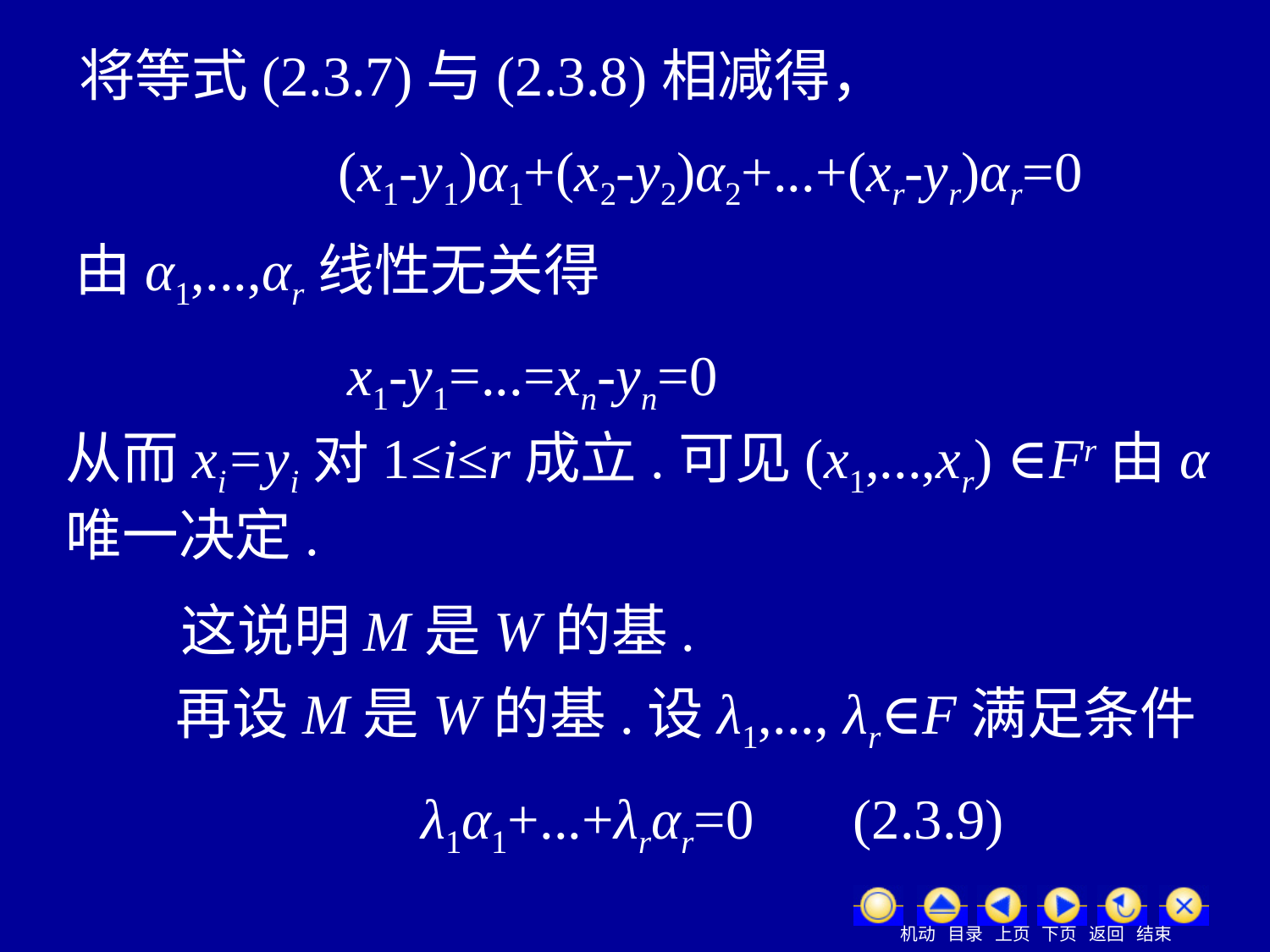

将等式(2.3.7)与(2.3.8)相减得，
      (x1-y1)α1+(x2-y2)α2+...+(xr-yr)αr=0
由α1,...,αr线性无关得
               x1-y1=...=xn-yn=0
从而xi=yi对1≤i≤r成立.可见(x1,...,xr) ∈Fr由α唯一决定.
        这说明M是W的基.
      再设M是W的基.设λ1,..., λr∈F满足条件
         λ1α1+...+λrαr=0       (2.3.9)